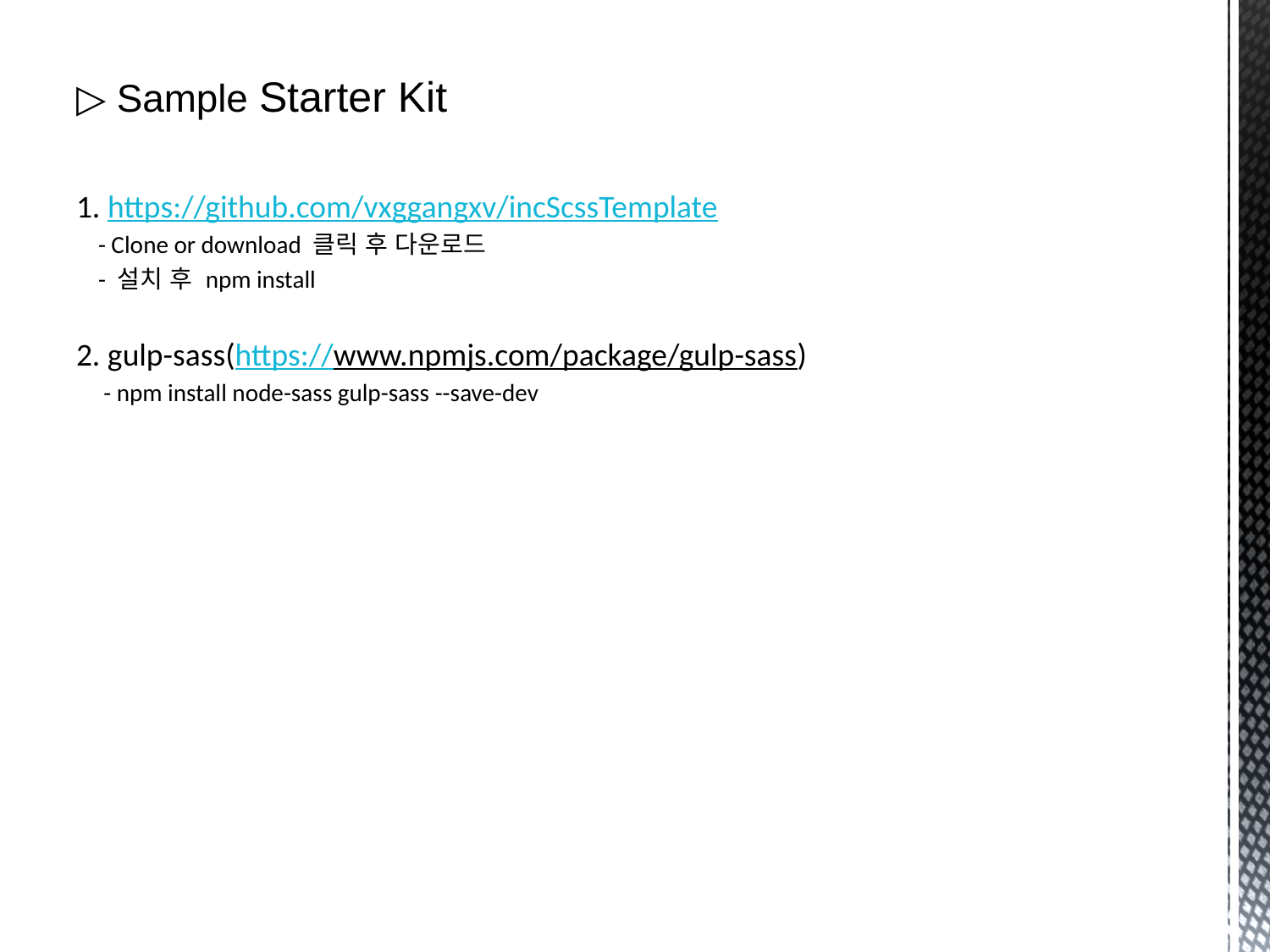

▷ Sample Starter Kit

1. https://github.com/vxggangxv/incScssTemplate
    - Clone or download 클릭 후 다운로드
    - 설치 후 npm install

2. gulp-sass(https://www.npmjs.com/package/gulp-sass)
     - npm install node-sass gulp-sass --save-dev